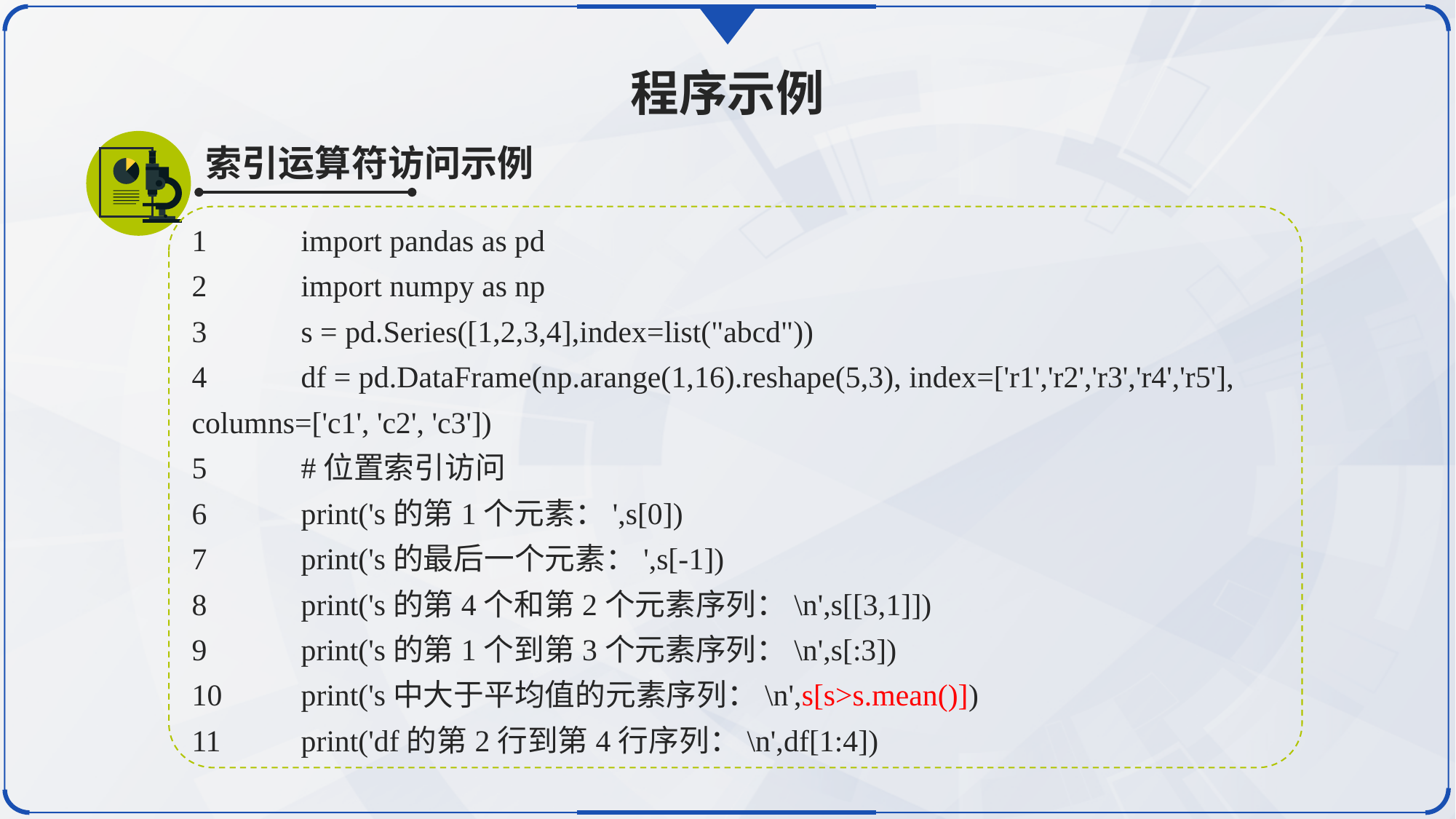

程序示例

索引运算符访问示例

1	import pandas as pd
2	import numpy as np
3	s = pd.Series([1,2,3,4],index=list("abcd"))
4	df = pd.DataFrame(np.arange(1,16).reshape(5,3), index=['r1','r2','r3','r4','r5'], columns=['c1', 'c2', 'c3'])
5	#位置索引访问
6	print('s的第1个元素：',s[0])
7	print('s的最后一个元素：',s[-1])
8	print('s的第4个和第2个元素序列：\n',s[[3,1]])
9	print('s的第1个到第3个元素序列：\n',s[:3])
10	print('s中大于平均值的元素序列：\n',s[s>s.mean()])
11	print('df的第2行到第4行序列：\n',df[1:4])